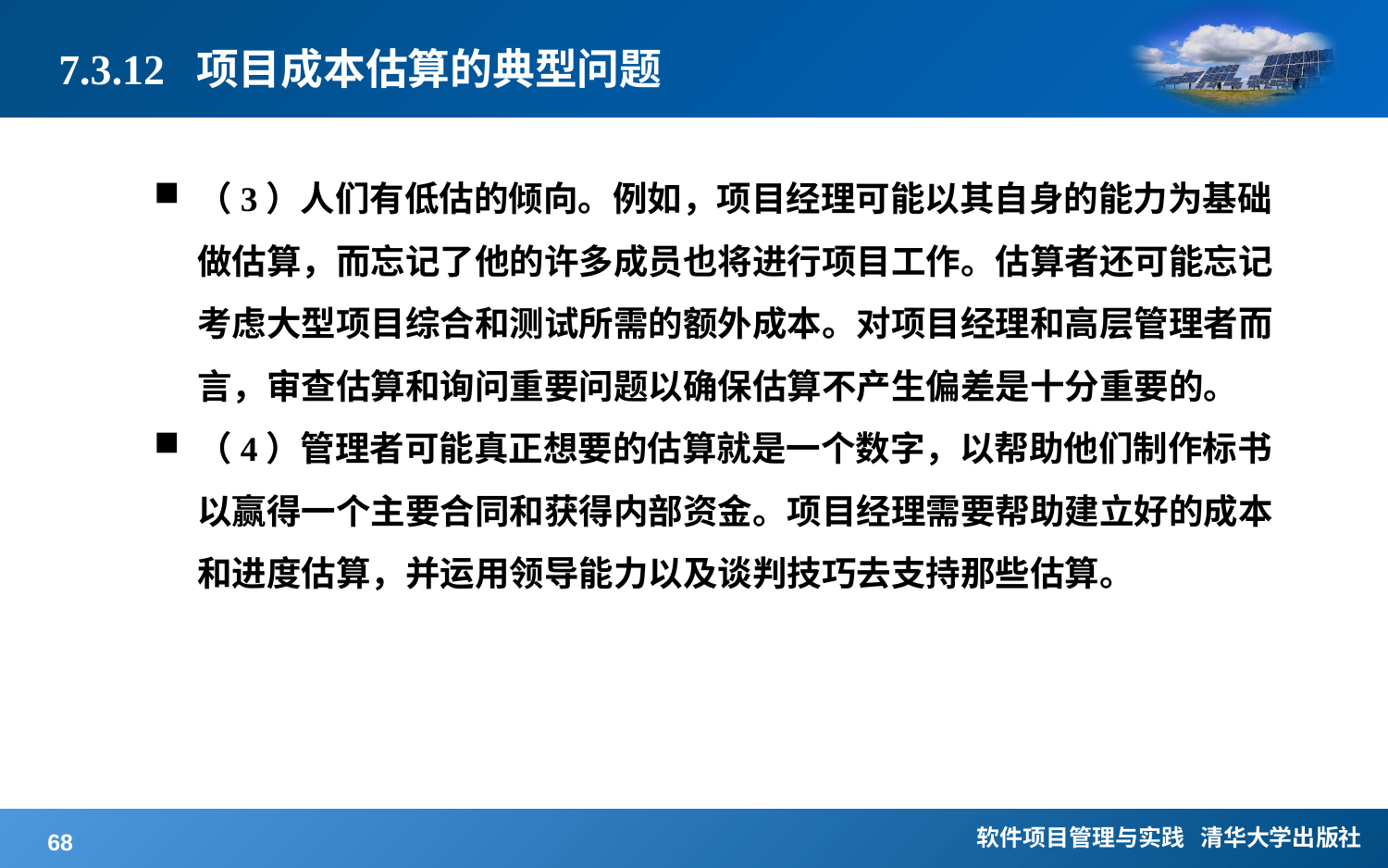

# 7.3.12  项目成本估算的典型问题
（3）人们有低估的倾向。例如，项目经理可能以其自身的能力为基础做估算，而忘记了他的许多成员也将进行项目工作。估算者还可能忘记考虑大型项目综合和测试所需的额外成本。对项目经理和高层管理者而言，审查估算和询问重要问题以确保估算不产生偏差是十分重要的。
（4）管理者可能真正想要的估算就是一个数字，以帮助他们制作标书以赢得一个主要合同和获得内部资金。项目经理需要帮助建立好的成本和进度估算，并运用领导能力以及谈判技巧去支持那些估算。